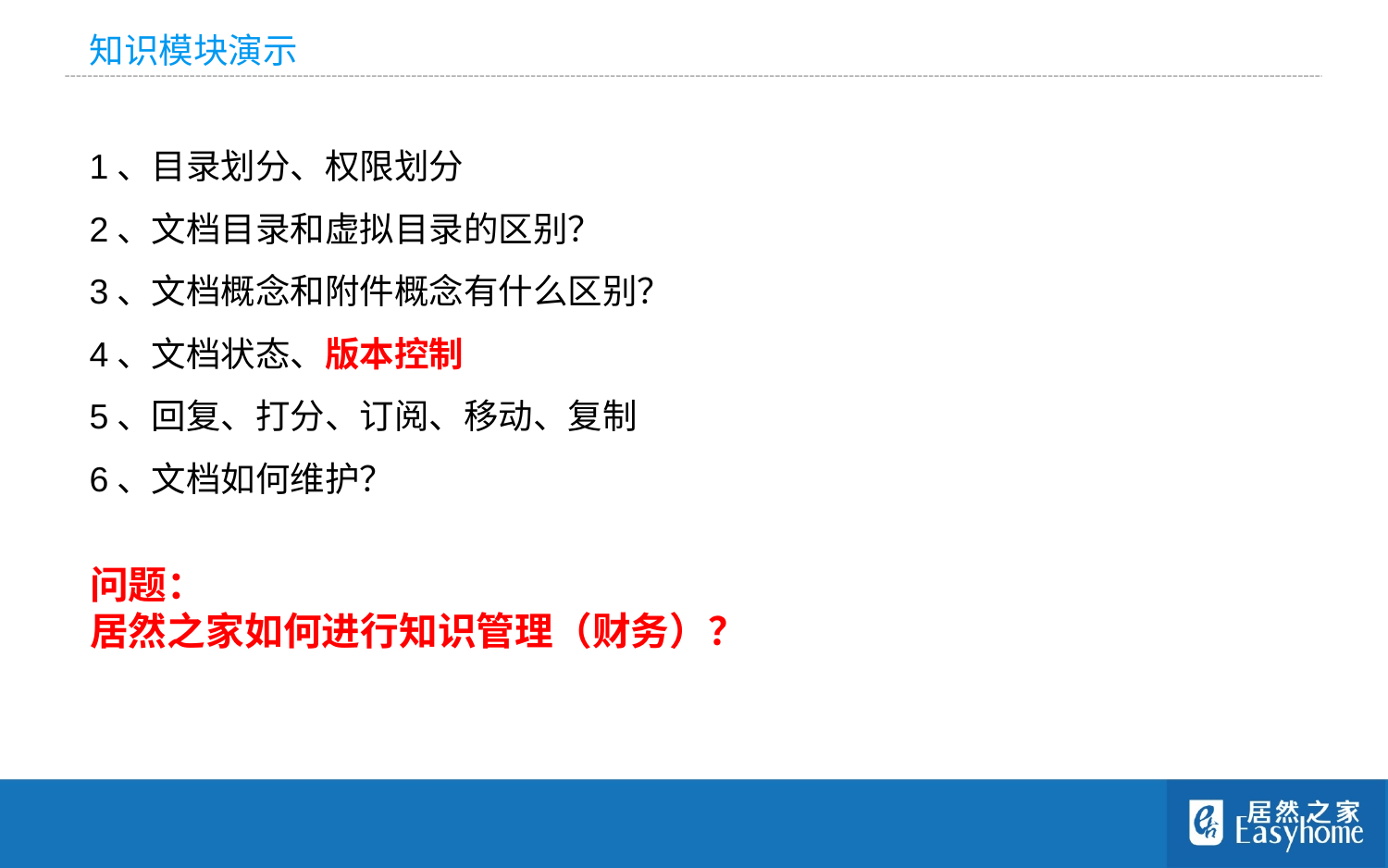

知识模块演示
1、目录划分、权限划分
2、文档目录和虚拟目录的区别？
3、文档概念和附件概念有什么区别？
4、文档状态、版本控制
5、回复、打分、订阅、移动、复制
6、文档如何维护？
问题：
居然之家如何进行知识管理（财务）？